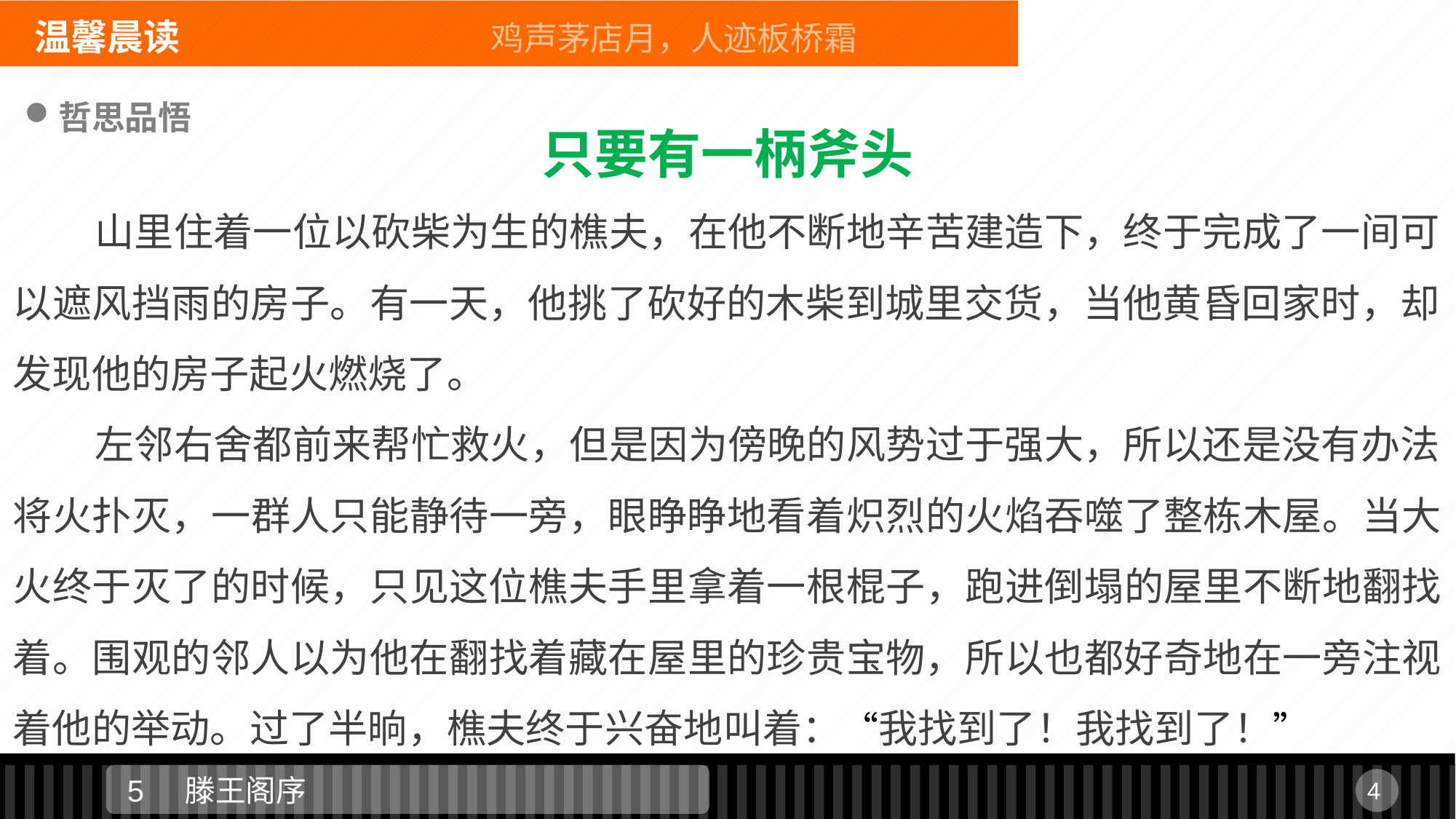

温馨晨读                                      鸡声茅店月，人迹板桥霜
哲思品悟
只要有一柄斧头
        山里住着一位以砍柴为生的樵夫，在他不断地辛苦建造下，终于完成了一间可以遮风挡雨的房子。有一天，他挑了砍好的木柴到城里交货，当他黄昏回家时，却发现他的房子起火燃烧了。
        左邻右舍都前来帮忙救火，但是因为傍晚的风势过于强大，所以还是没有办法将火扑灭，一群人只能静待一旁，眼睁睁地看着炽烈的火焰吞噬了整栋木屋。当大火终于灭了的时候，只见这位樵夫手里拿着一根棍子，跑进倒塌的屋里不断地翻找着。围观的邻人以为他在翻找着藏在屋里的珍贵宝物，所以也都好奇地在一旁注视着他的举动。过了半晌，樵夫终于兴奋地叫着：“我找到了！我找到了！”